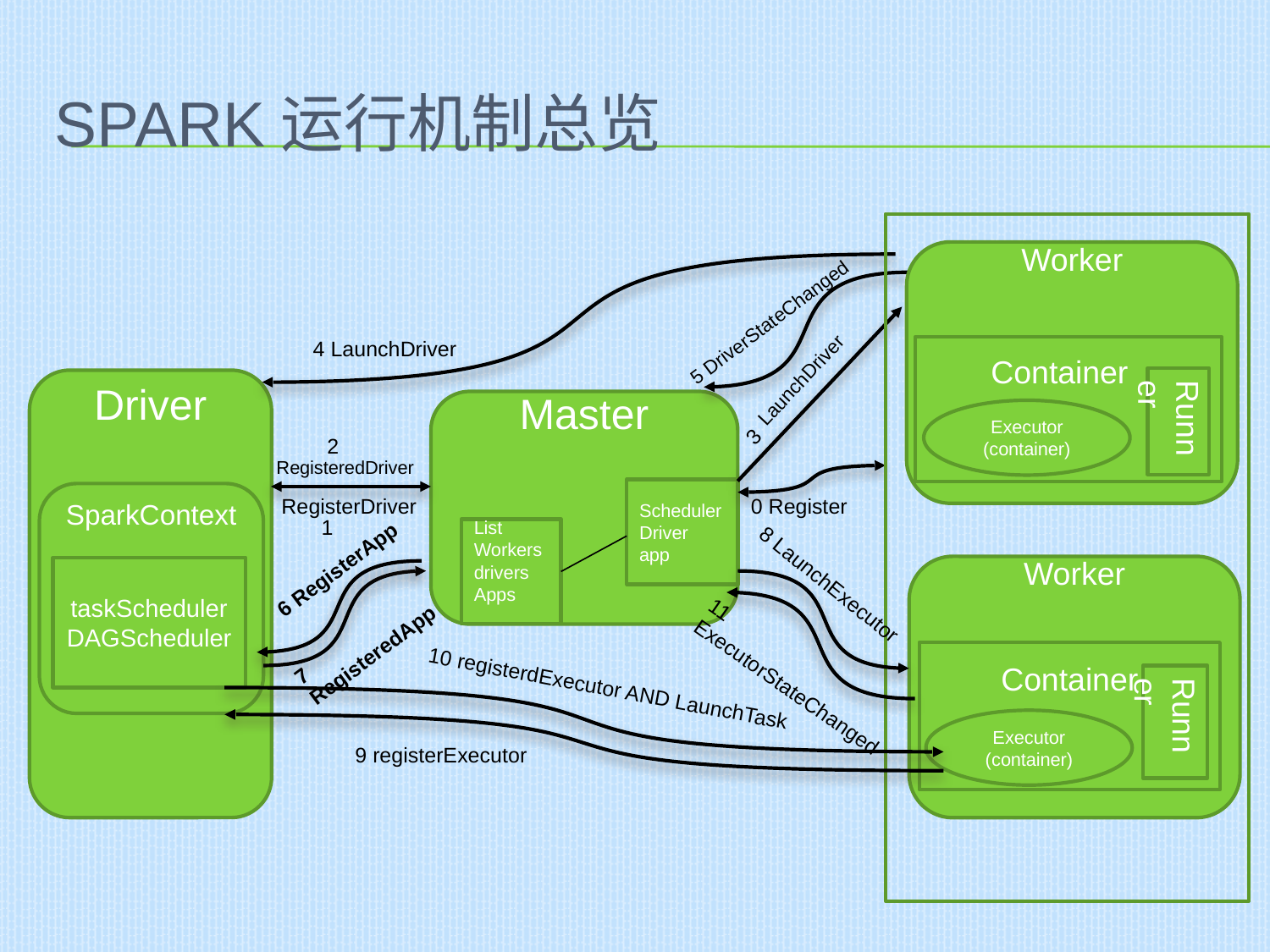

# Spark运行机制总览

Worker

Container

Executor
(container)
Worker

Container

Executor
(container)

Runner
5 DriverStateChanged
4 LaunchDriver
LaunchDriver
Driver

Master

Scheduler
Driver
app
List
Workers
drivers
Apps

3
2
RegisteredDriver
SparkContext

RegisterDriver
0 Register
1
6 RegisterApp
taskScheduler
DAGScheduler
8 LaunchExecutor
7 RegisteredApp
11 ExecutorStateChanged

Runner
10 registerdExecutor AND LaunchTask
…
9 registerExecutor